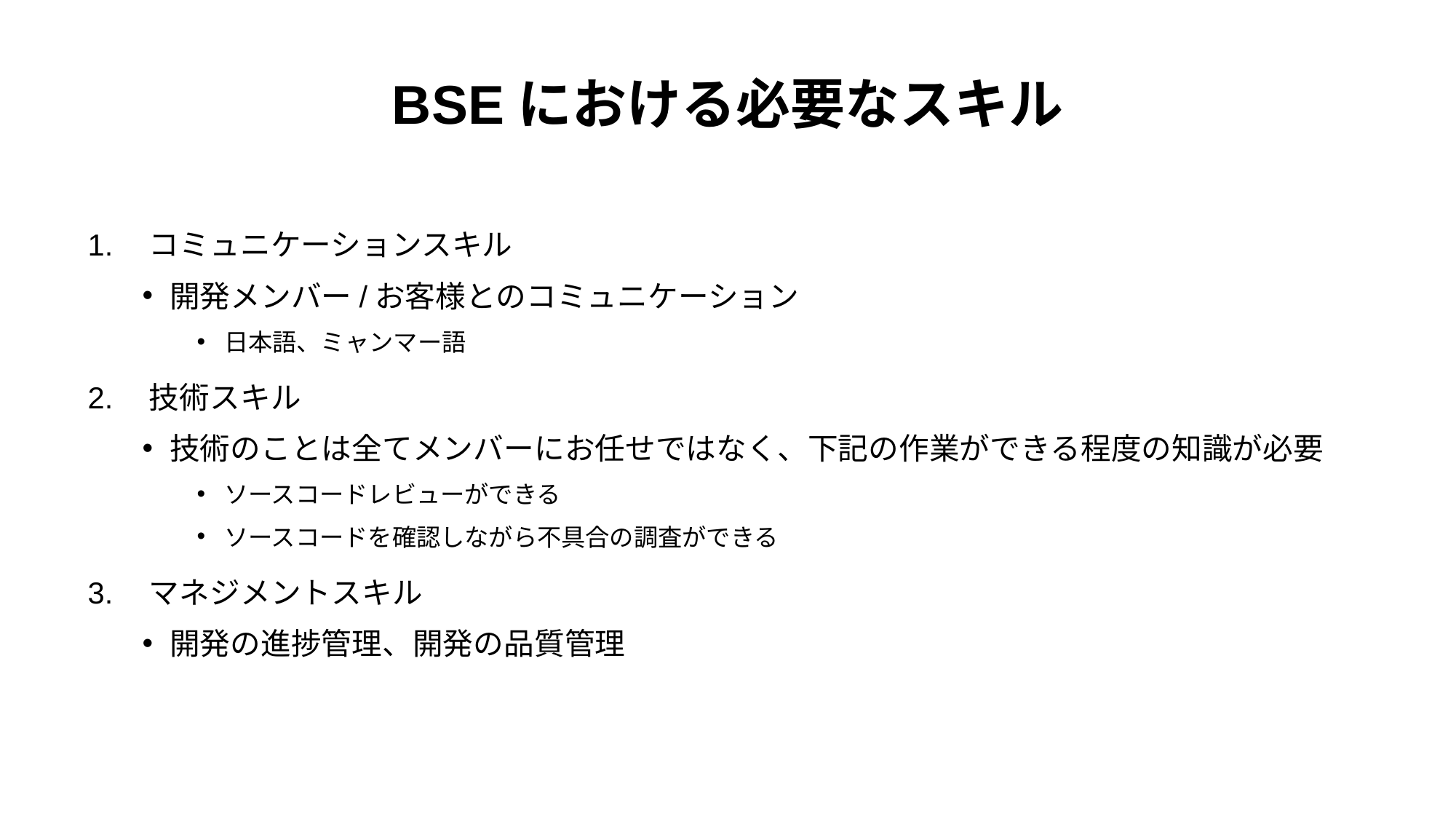

# BSEにおける必要なスキル
コミュニケーションスキル
開発メンバー/お客様とのコミュニケーション
日本語、ミャンマー語
技術スキル
技術のことは全てメンバーにお任せではなく、下記の作業ができる程度の知識が必要
ソースコードレビューができる
ソースコードを確認しながら不具合の調査ができる
マネジメントスキル
開発の進捗管理、開発の品質管理